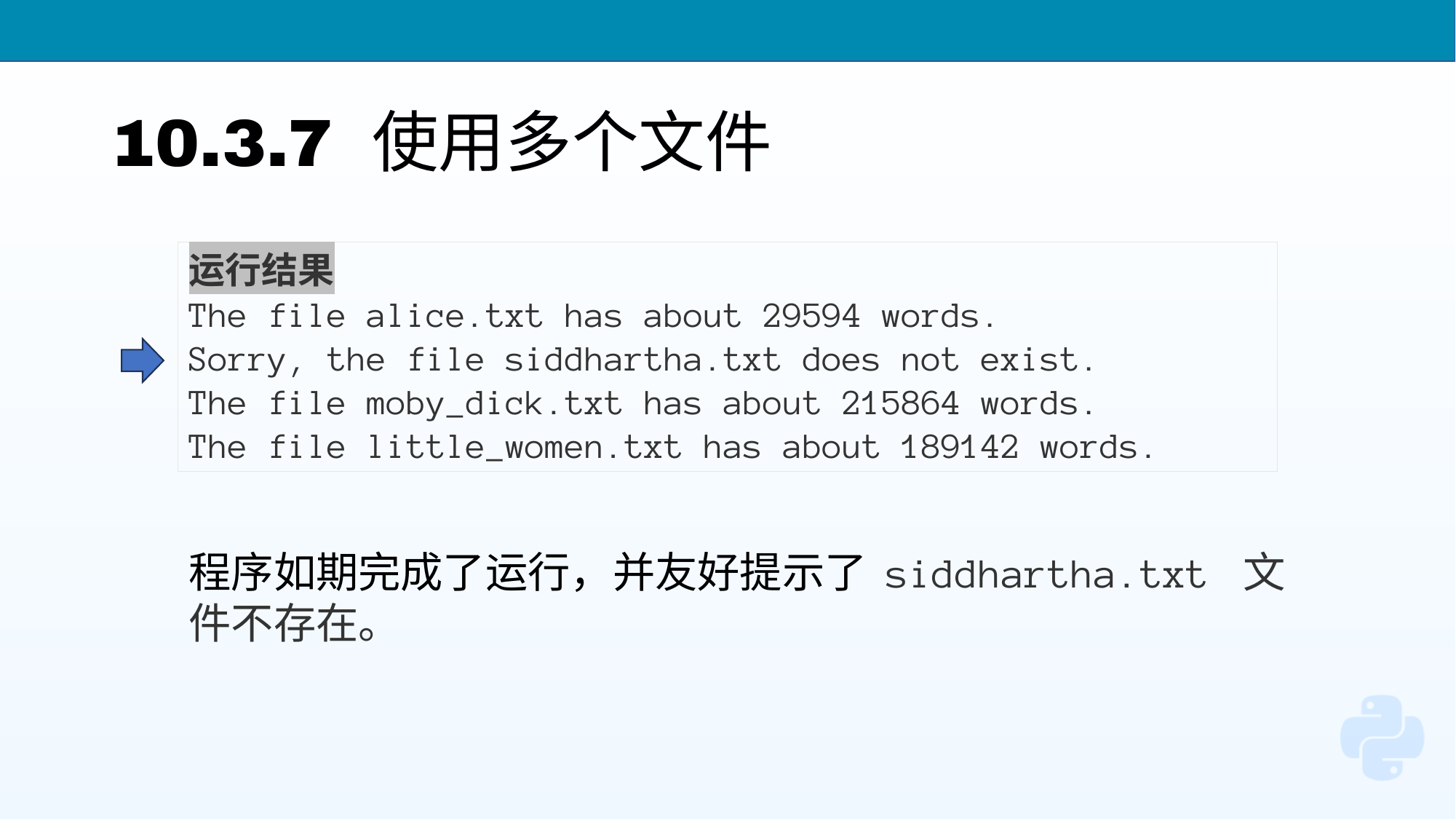

# 10.3.7 使用多个文件
运行结果
The file alice.txt has about 29594 words.
Sorry, the file siddhartha.txt does not exist.
The file moby_dick.txt has about 215864 words.
The file little_women.txt has about 189142 words.

程序如期完成了运行，并友好提示了 siddhartha.txt 文件不存在。